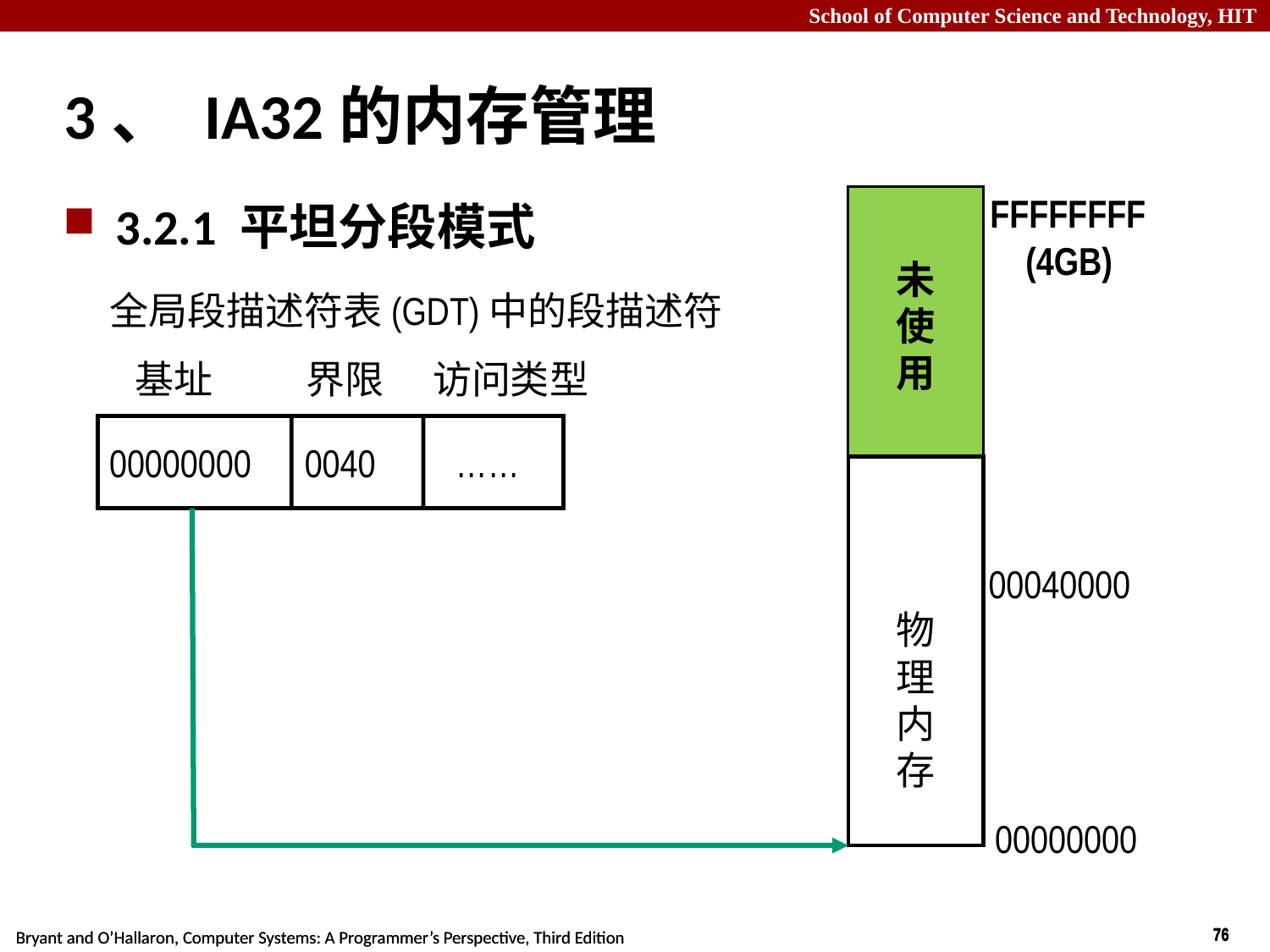

# 3、 IA32的内存管理
未
使
用
FFFFFFFF
    (4GB)
全局段描述符表(GDT)中的段描述符
基址	     界限	     访问类型
00000000      0040         ……
物
理
内
存

00040000
00000000

3.2.1 平坦分段模式